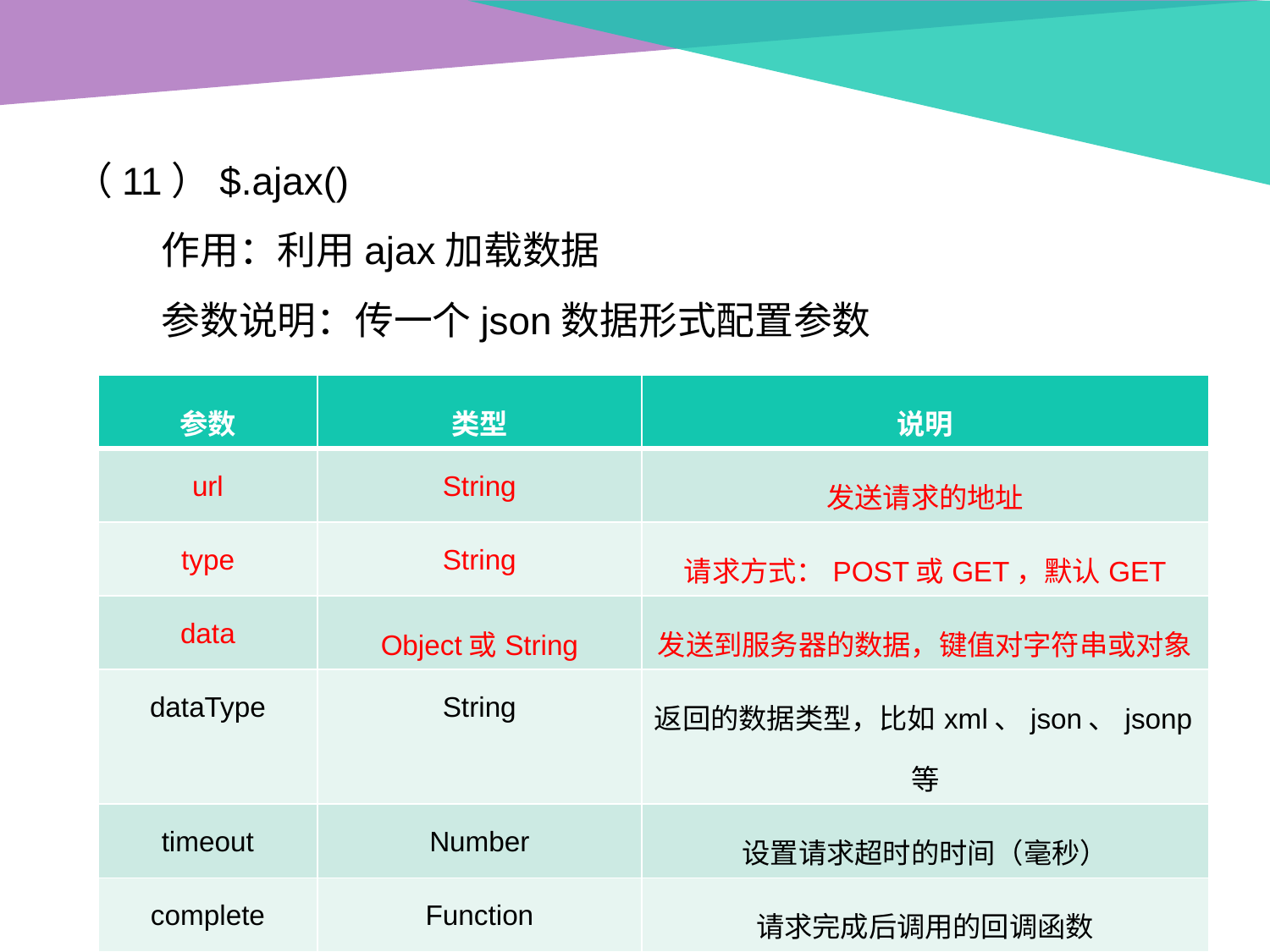

（11）$.ajax()
         作用：利用ajax加载数据
         参数说明：传一个json数据形式配置参数
| 参数 | 类型 | 说明 |
| --- | --- | --- |
| url | String | 发送请求的地址 |
| type | String | 请求方式：POST或GET，默认GET |
| data | Object或String | 发送到服务器的数据，键值对字符串或对象 |
| dataType | String | 返回的数据类型，比如xml、json、jsonp等 |
| timeout | Number | 设置请求超时的时间（毫秒） |
| complete | Function | 请求完成后调用的回调函数 |